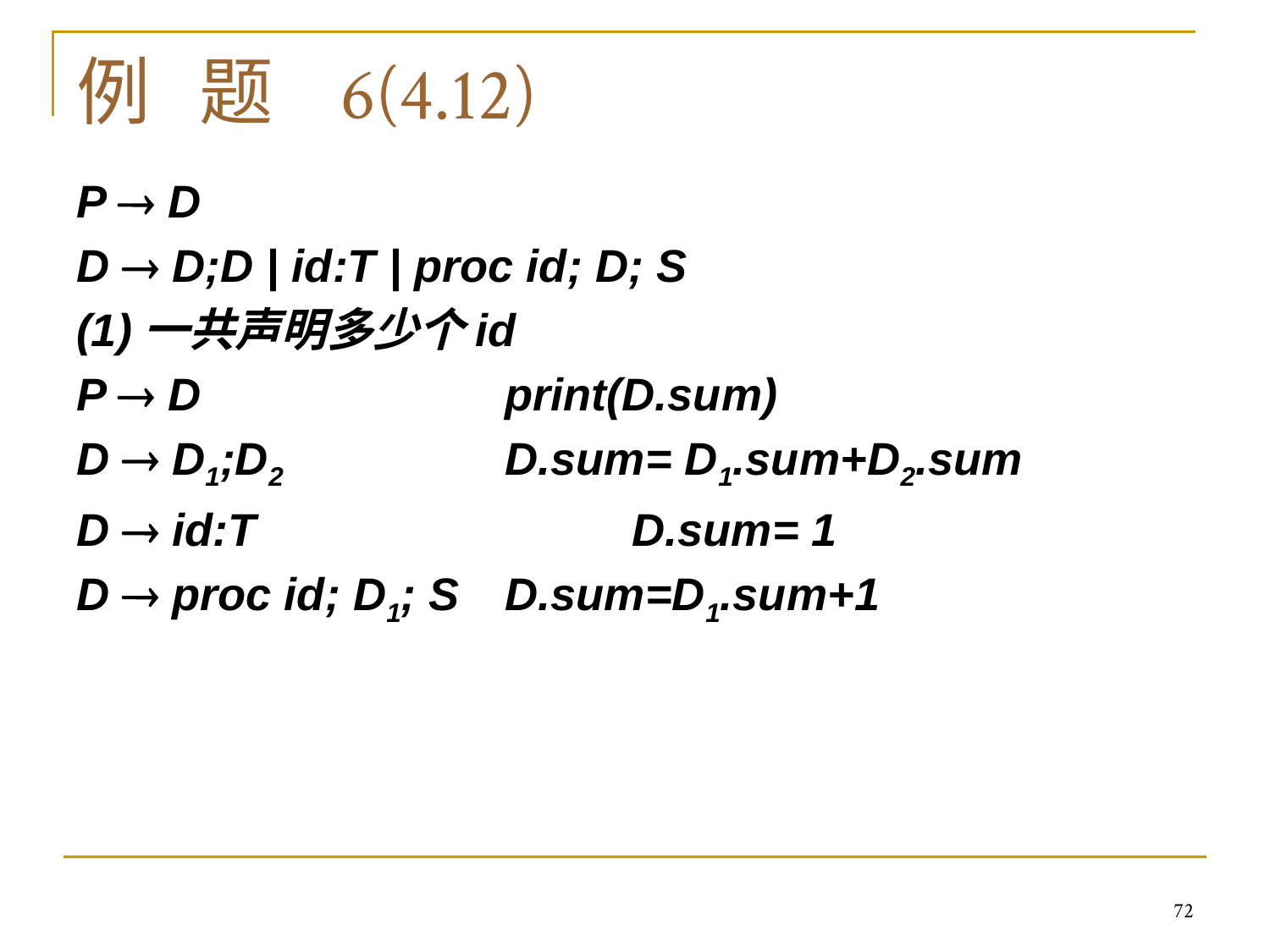

# 例   题   6(4.12)
P → D
D → D;D | id:T | proc id; D; S
(1)一共声明多少个id
P → D             		print(D.sum)
D → D1;D2         		D.sum= D1.sum+D2.sum
D → id:T			D.sum= 1
D → proc id; D1; S	D.sum=D1.sum+1

72